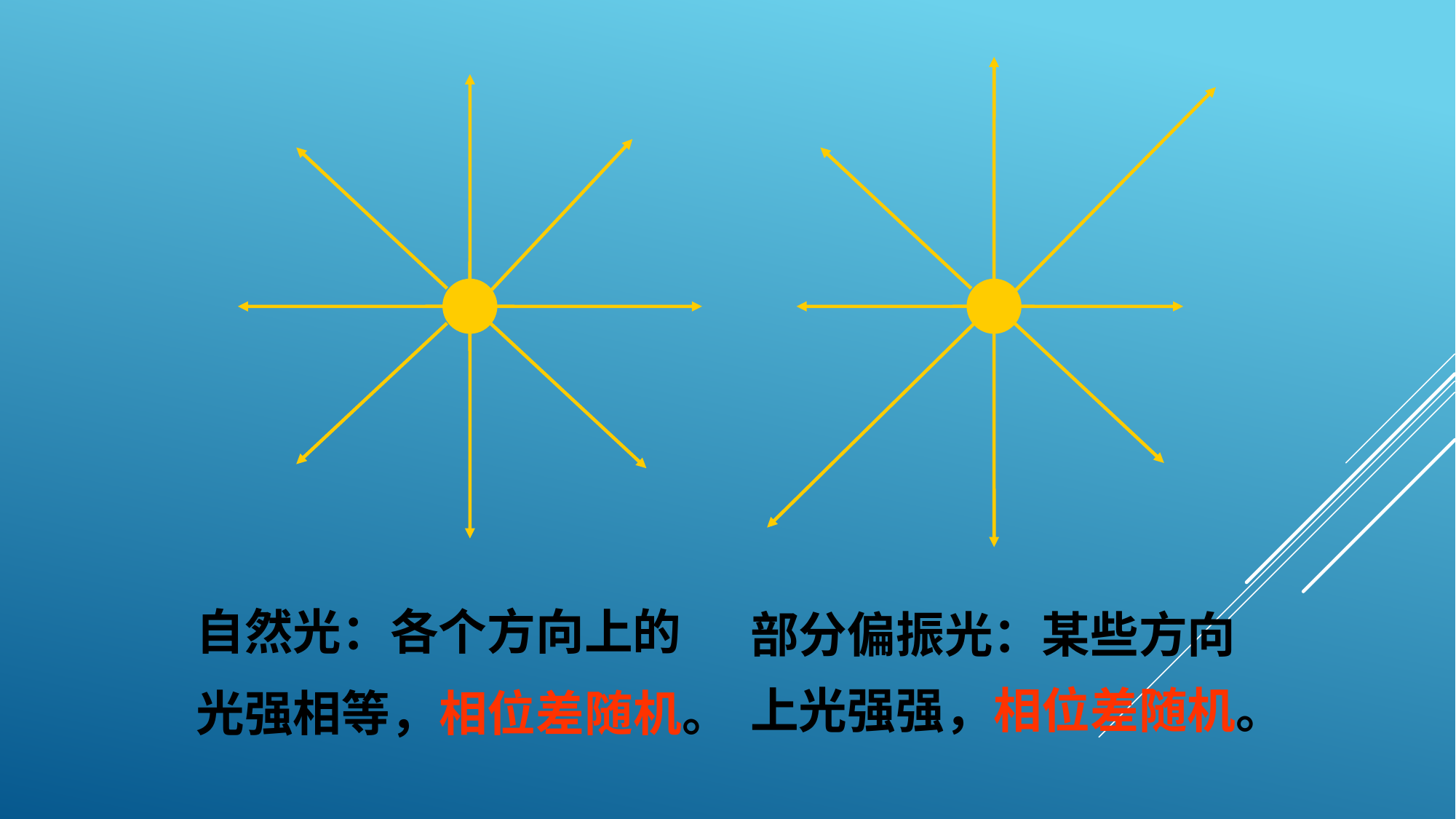

自然光：各个方向上的
光强相等，相位差随机。
部分偏振光：某些方向
上光强强，相位差随机。